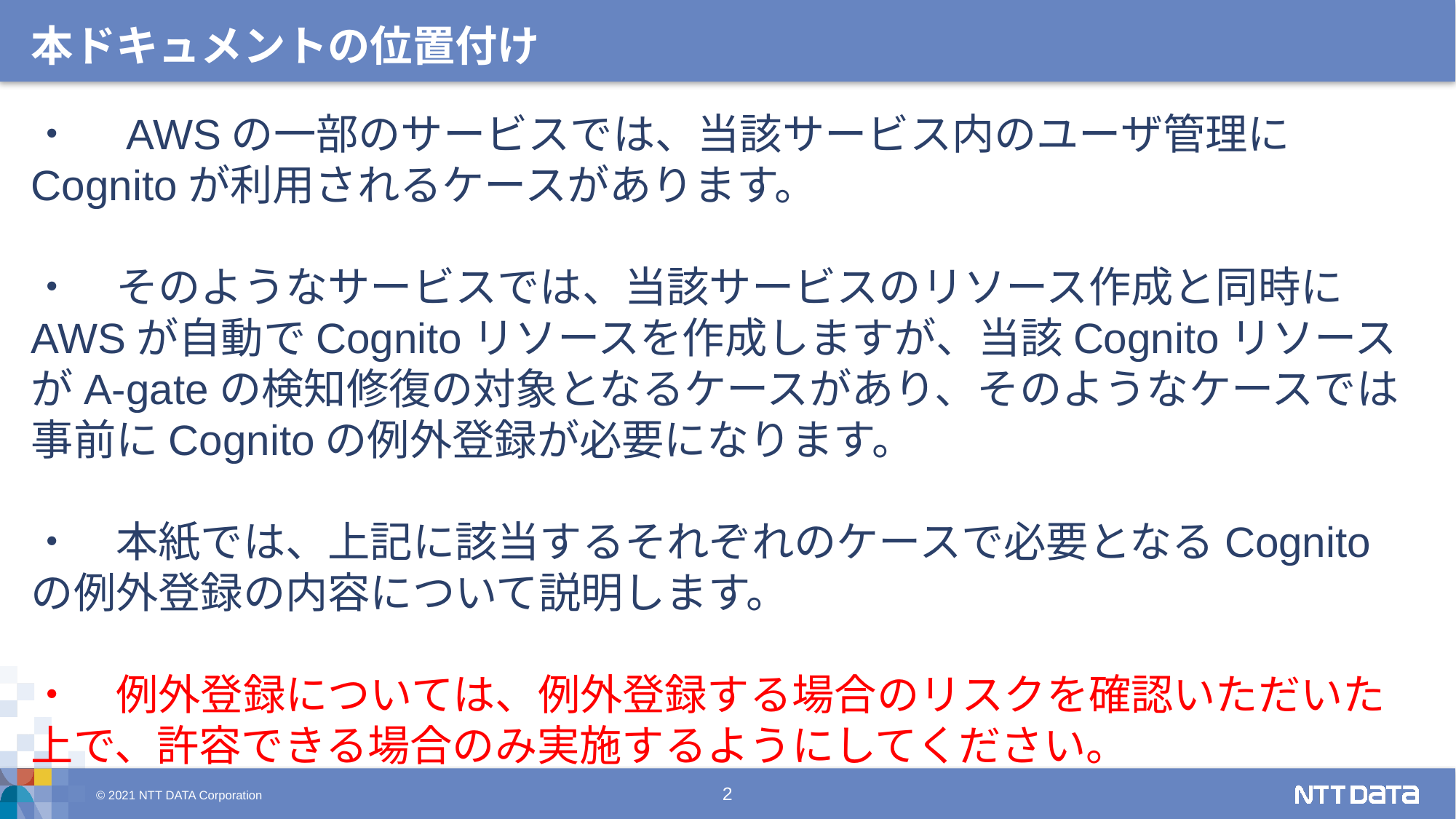

本ドキュメントの位置付け
・　AWSの一部のサービスでは、当該サービス内のユーザ管理にCognitoが利用されるケースがあります。

・　そのようなサービスでは、当該サービスのリソース作成と同時にAWSが自動でCognitoリソースを作成しますが、当該CognitoリソースがA-gateの検知修復の対象となるケースがあり、そのようなケースでは事前にCognitoの例外登録が必要になります。

・　本紙では、上記に該当するそれぞれのケースで必要となるCognitoの例外登録の内容について説明します。

・　例外登録については、例外登録する場合のリスクを確認いただいた上で、許容できる場合のみ実施するようにしてください。